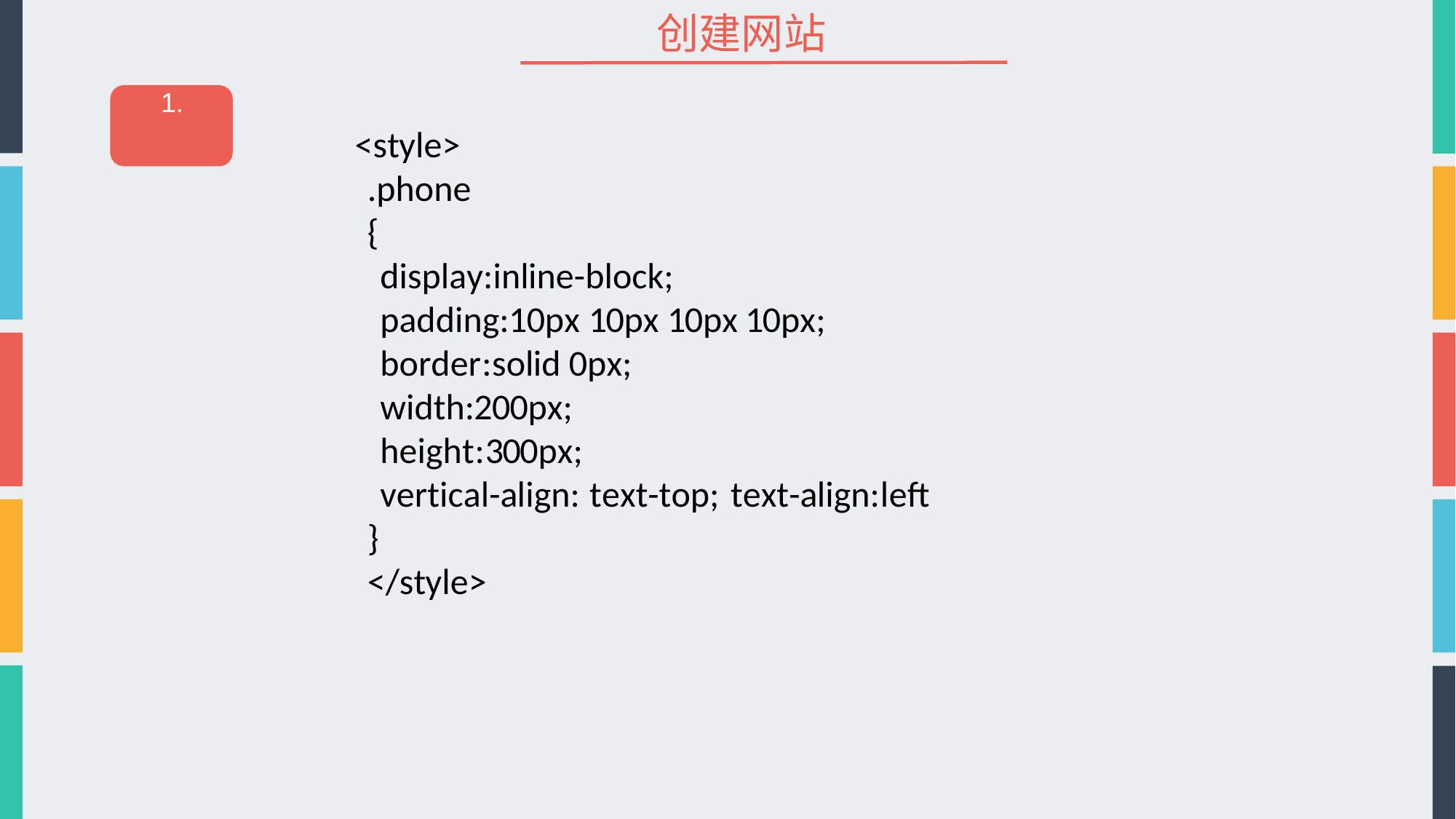

# 创建网站

1.
<style>
.phone
{
display:inline-block;
padding:10px 10px 10px 10px;
border:solid 0px;
width:200px;
height:300px;
vertical-align: text-top; text-align:left
}
</style>